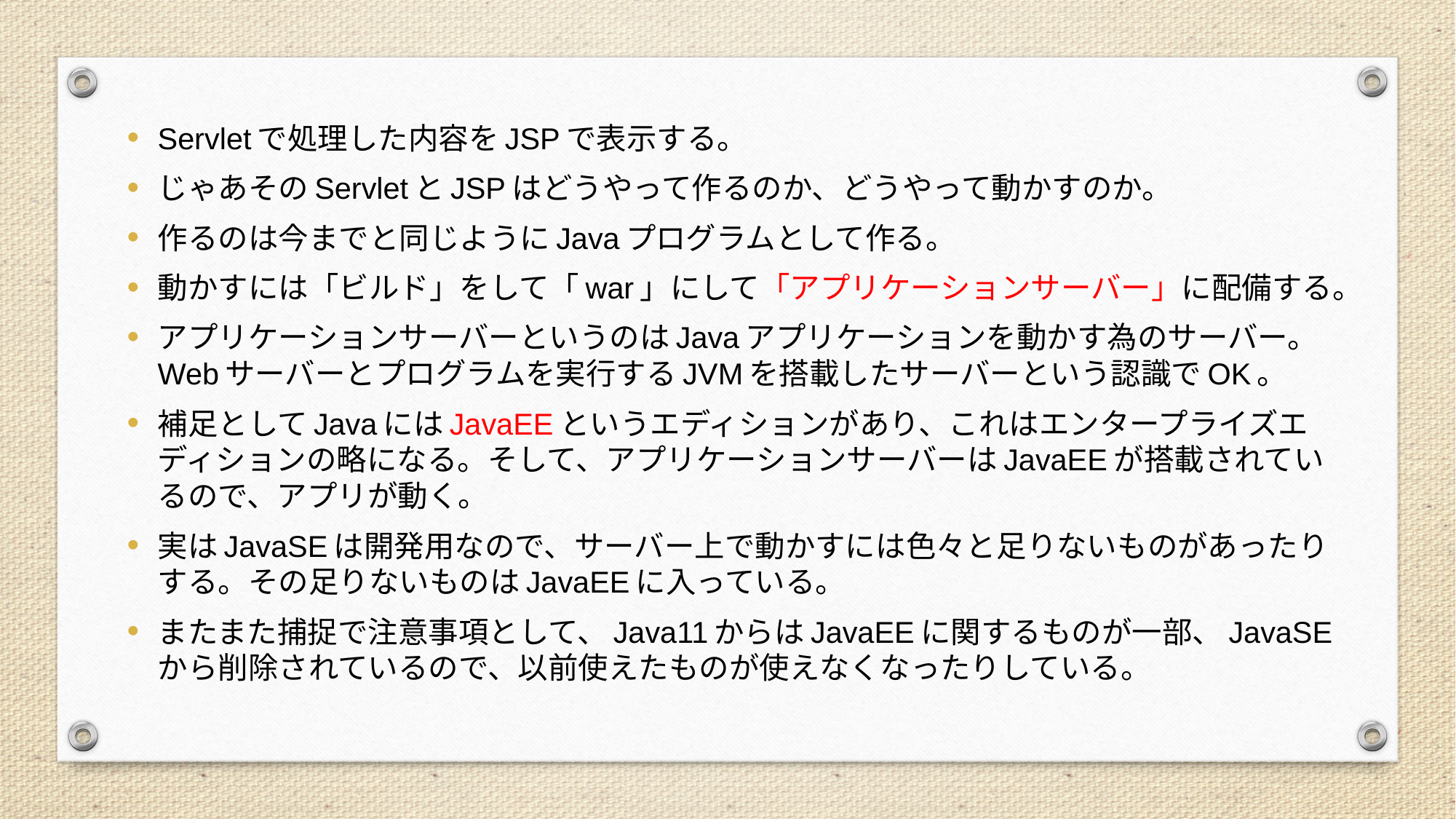

Servletで処理した内容をJSPで表示する。
じゃあそのServletとJSPはどうやって作るのか、どうやって動かすのか。
作るのは今までと同じようにJavaプログラムとして作る。
動かすには「ビルド」をして「war」にして「アプリケーションサーバー」に配備する。
アプリケーションサーバーというのはJavaアプリケーションを動かす為のサーバー。Webサーバーとプログラムを実行するJVMを搭載したサーバーという認識でOK。
補足としてJavaにはJavaEEというエディションがあり、これはエンタープライズエディションの略になる。そして、アプリケーションサーバーはJavaEEが搭載されているので、アプリが動く。
実はJavaSEは開発用なので、サーバー上で動かすには色々と足りないものがあったりする。その足りないものはJavaEEに入っている。
またまた捕捉で注意事項として、Java11からはJavaEEに関するものが一部、JavaSEから削除されているので、以前使えたものが使えなくなったりしている。